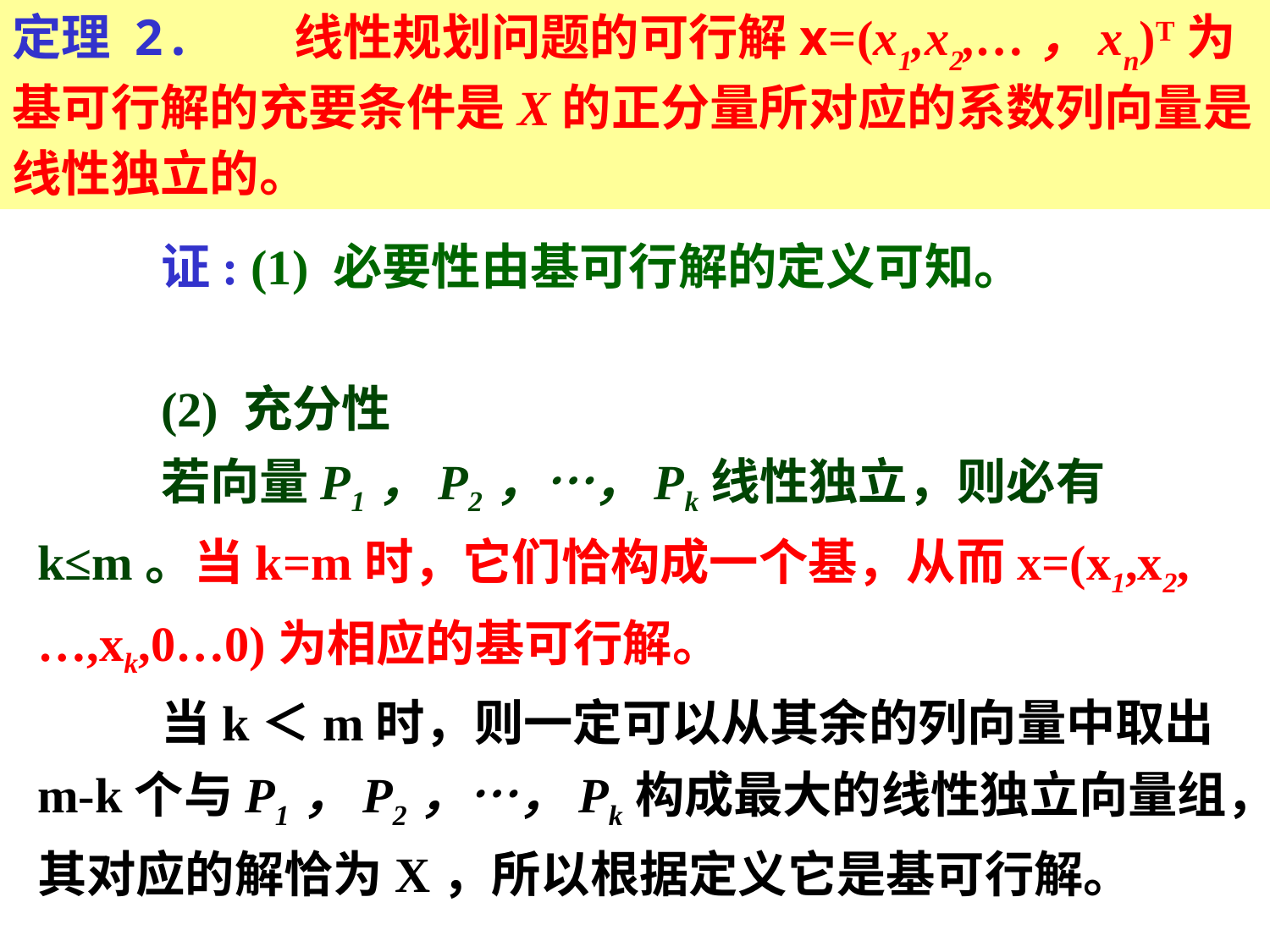

定理 2.   线性规划问题的可行解x=(x1,x2,…，xn)T为基可行解的充要条件是X的正分量所对应的系数列向量是线性独立的。
证: (1) 必要性由基可行解的定义可知。

(2) 充分性
若向量P1，P2，…，Pk线性独立，则必有k≤m。当k=m时，它们恰构成一个基，从而x=(x1,x2,…,xk,0…0)为相应的基可行解。
当k＜m时，则一定可以从其余的列向量中取出m-k个与P1，P2，…，Pk构成最大的线性独立向量组，其对应的解恰为X，所以根据定义它是基可行解。